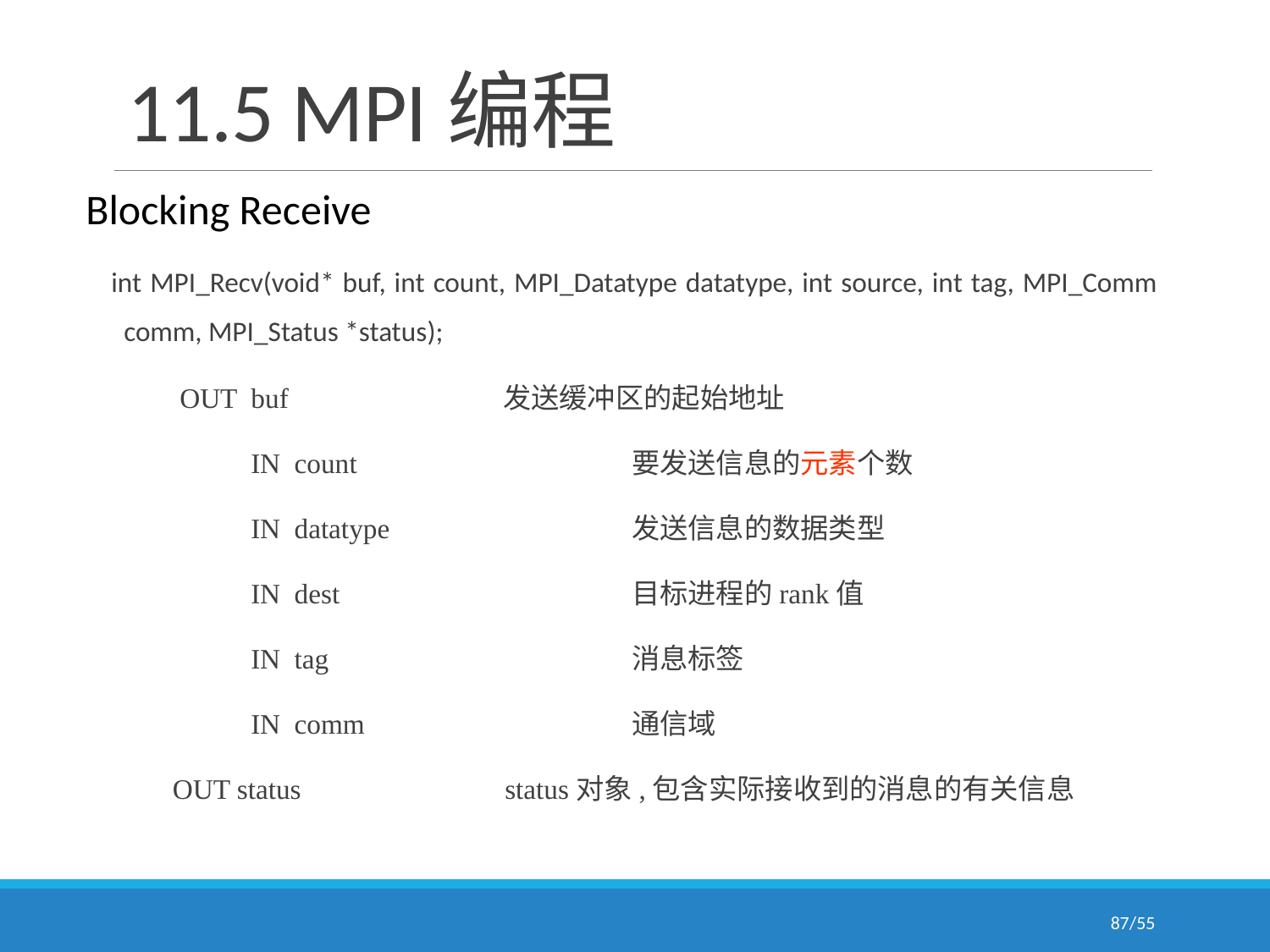

# 11.5 MPI编程
Blocking Receive
int MPI_Recv(void* buf, int count, MPI_Datatype datatype, int source, int tag, MPI_Comm comm, MPI_Status *status);
	        OUT  buf       	                 发送缓冲区的起始地址
   	IN  count      		要发送信息的元素个数
   	IN  datatype  		发送信息的数据类型
   	IN  dest       		目标进程的rank值
   	IN  tag        		消息标签
   	IN  comm     		通信域
	       OUT status		status对象,包含实际接收到的消息的有关信息

87/55